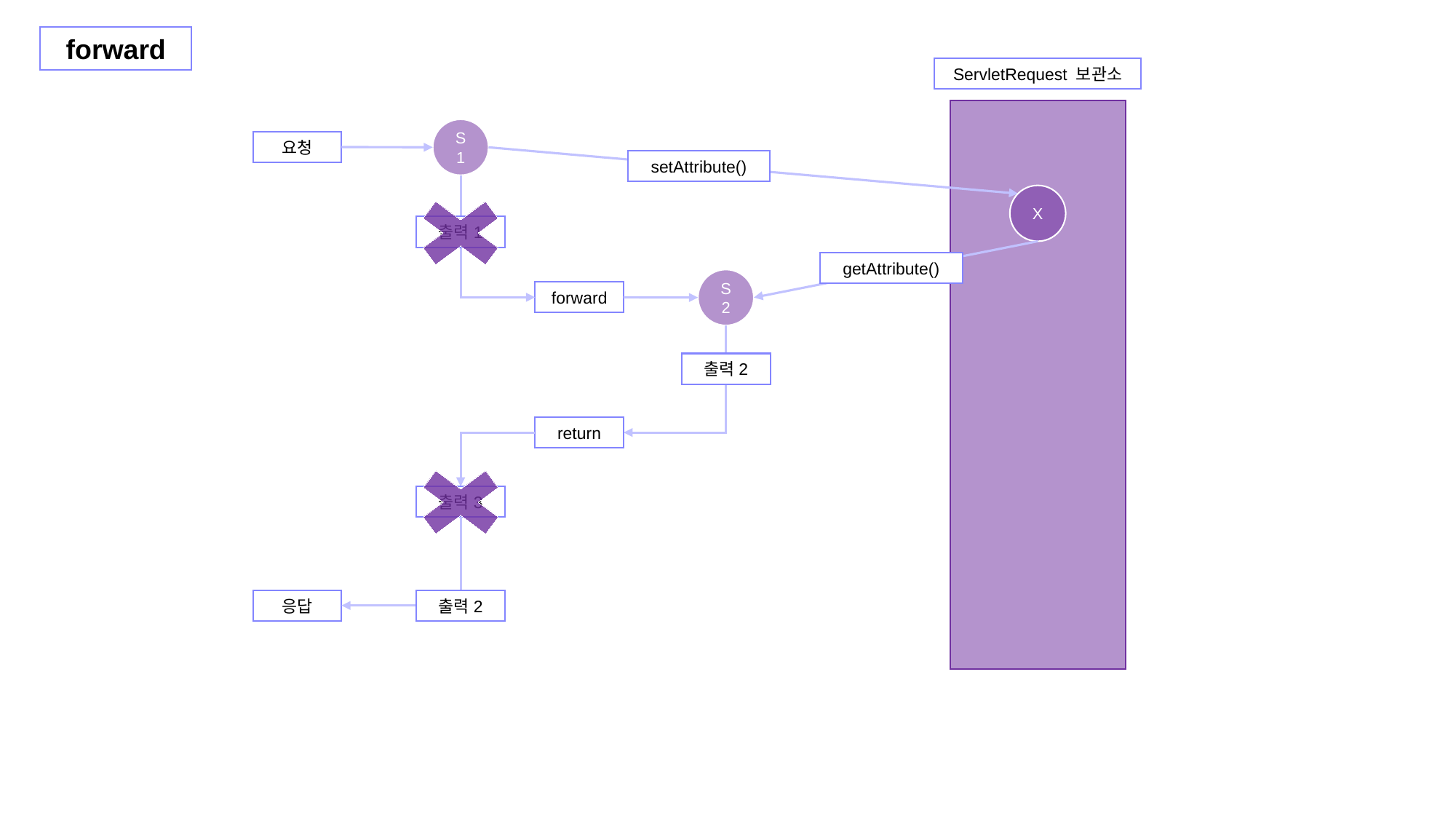

forward
ServletRequest 보관소

S1
요청
setAttribute()
X

출력1
getAttribute()
S2
forward
출력2
return

출력3
응답
출력2